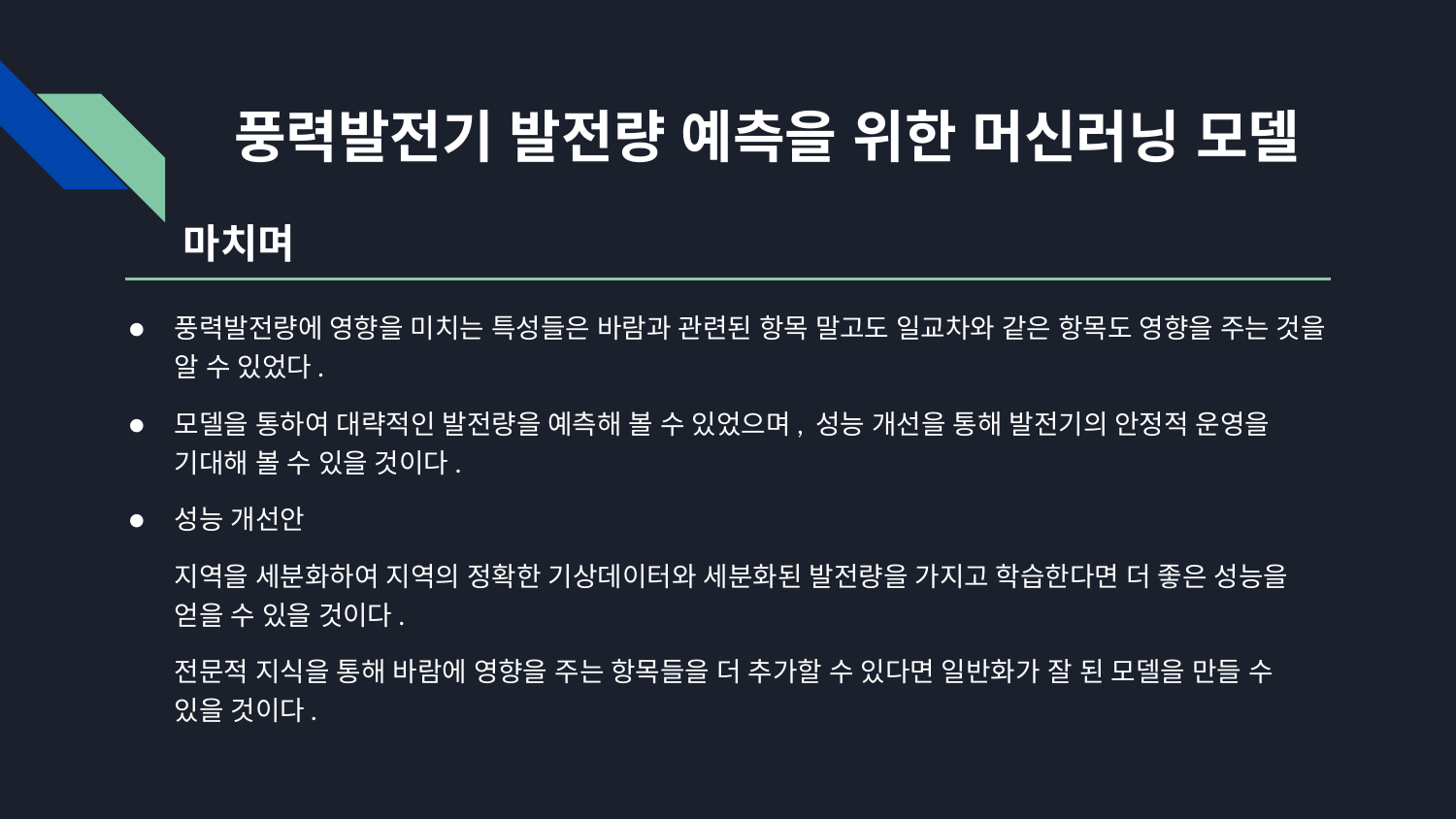

# 풍력발전기 발전량 예측을 위한 머신러닝 모델
마치며
풍력발전량에 영향을 미치는 특성들은 바람과 관련된 항목 말고도 일교차와 같은 항목도 영향을 주는 것을 알 수 있었다.
모델을 통하여 대략적인 발전량을 예측해 볼 수 있었으며, 성능 개선을 통해 발전기의 안정적 운영을 기대해 볼 수 있을 것이다.
성능 개선안
지역을 세분화하여 지역의 정확한 기상데이터와 세분화된 발전량을 가지고 학습한다면 더 좋은 성능을 얻을 수 있을 것이다.
전문적 지식을 통해 바람에 영향을 주는 항목들을 더 추가할 수 있다면 일반화가 잘 된 모델을 만들 수 있을 것이다.